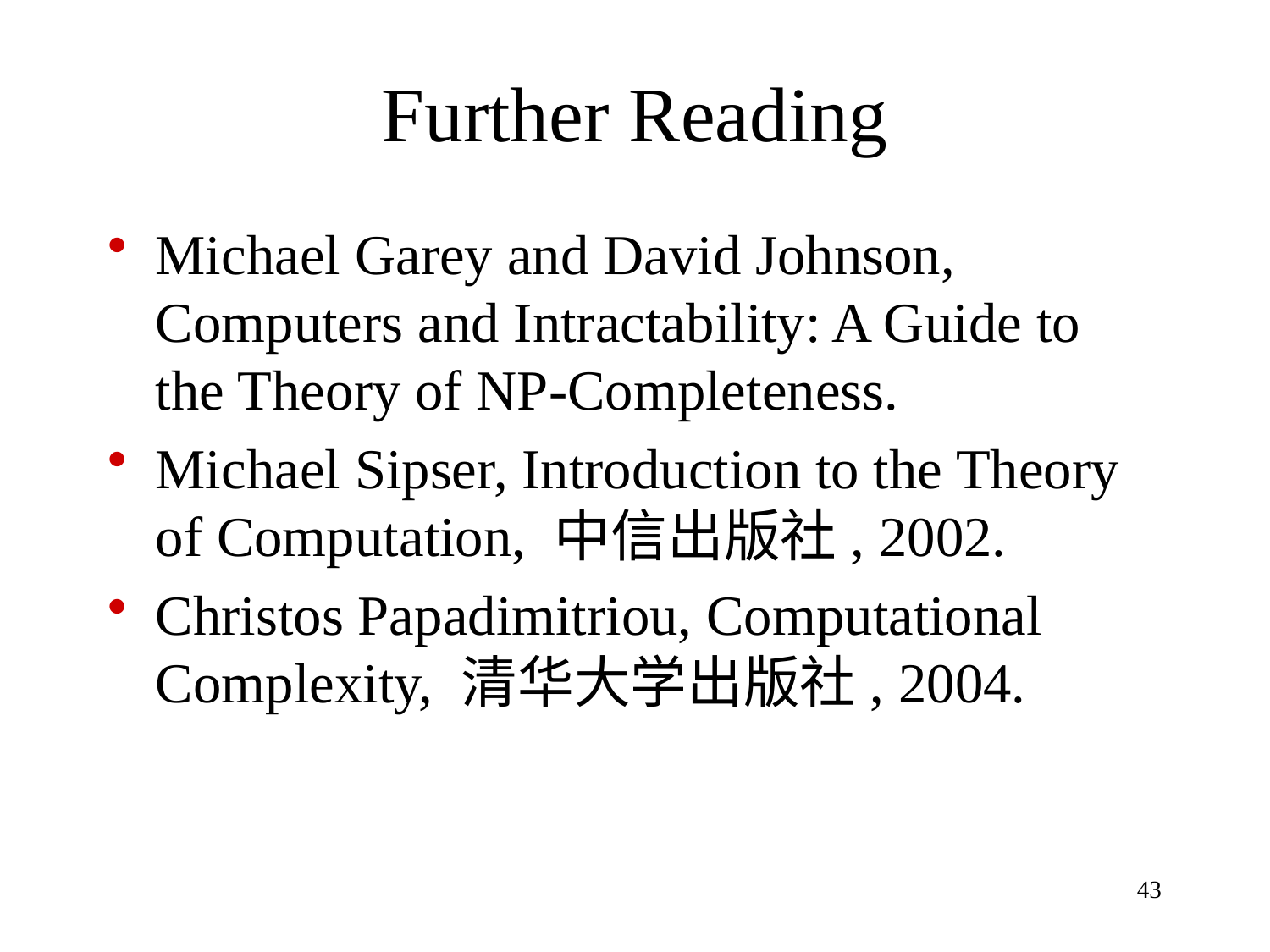

# Further Reading
Michael Garey and David Johnson, Computers and Intractability: A Guide to the Theory of NP-Completeness.
Michael Sipser, Introduction to the Theory of Computation, 中信出版社, 2002.
Christos Papadimitriou, Computational Complexity, 清华大学出版社, 2004.
43